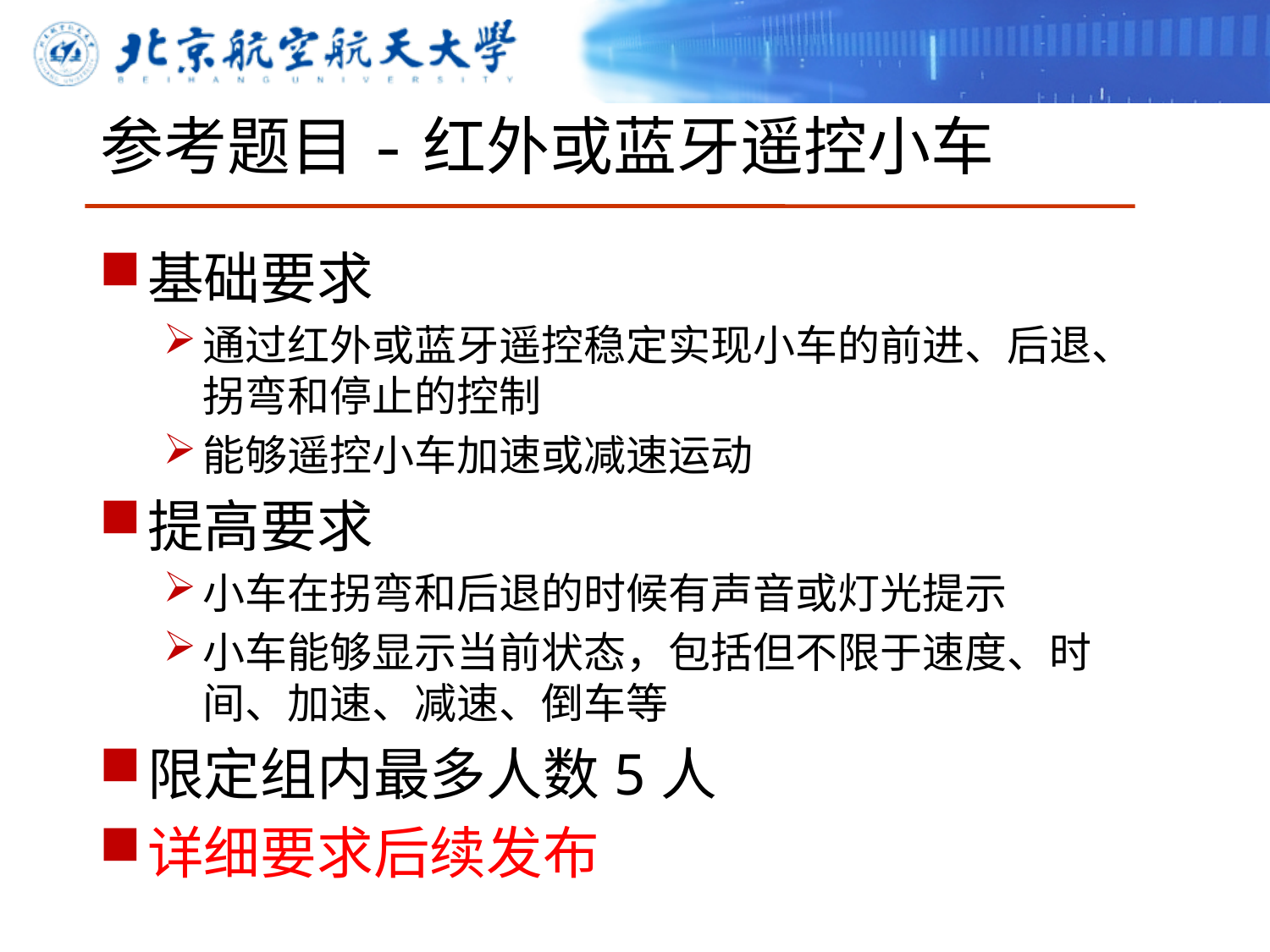

# 参考题目-红外或蓝牙遥控小车
基础要求
通过红外或蓝牙遥控稳定实现小车的前进、后退、拐弯和停止的控制
能够遥控小车加速或减速运动
提高要求
小车在拐弯和后退的时候有声音或灯光提示
小车能够显示当前状态，包括但不限于速度、时间、加速、减速、倒车等
限定组内最多人数5人
详细要求后续发布